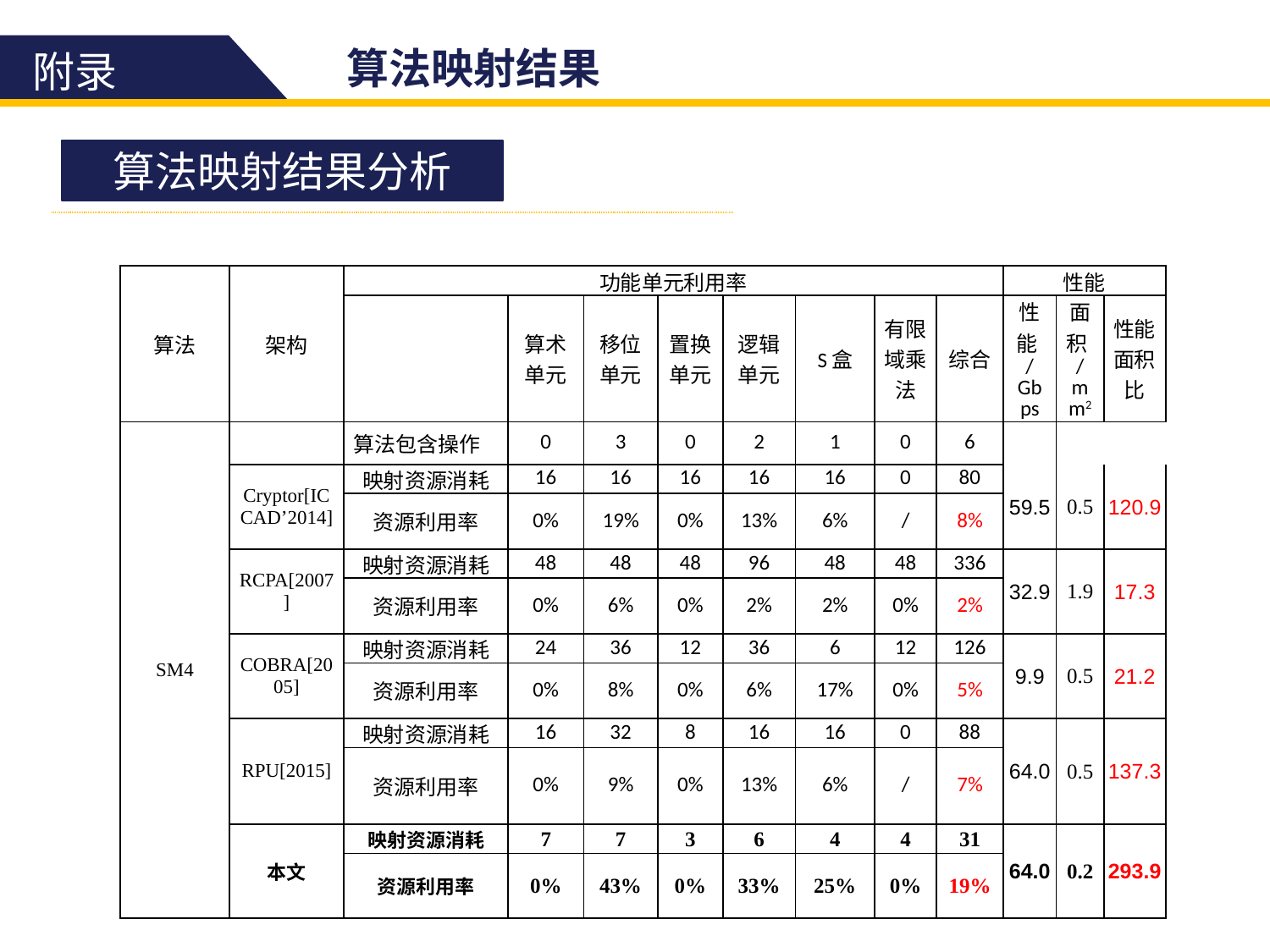

算法映射结果

附录

算法映射结果分析

| 算法 | 架构 | 功能单元利用率 |  |  |  |  |  |  |  | 性能 |  |  |
| --- | --- | --- | --- | --- | --- | --- | --- | --- | --- | --- | --- | --- |
|  |  |  | 算术单元 | 移位单元 | 置换单元 | 逻辑单元 | S盒 | 有限域乘法 | 综合 | 性能/Gbps | 面积/mm2 | 性能面积比 |
| SM4 |  | 算法包含操作 | 0 | 3 | 0 | 2 | 1 | 0 | 6 |  |  |  |
|  | Cryptor[ICCAD’2014] | 映射资源消耗 | 16 | 16 | 16 | 16 | 16 | 0 | 80 | 59.5 | 0.5 | 120.9 |
|  |  | 资源利用率 | 0% | 19% | 0% | 13% | 6% | / | 8% |  |  |  |
|  | RCPA[2007] | 映射资源消耗 | 48 | 48 | 48 | 96 | 48 | 48 | 336 | 32.9 | 1.9 | 17.3 |
|  |  | 资源利用率 | 0% | 6% | 0% | 2% | 2% | 0% | 2% |  |  |  |
|  | COBRA[2005] | 映射资源消耗 | 24 | 36 | 12 | 36 | 6 | 12 | 126 | 9.9 | 0.5 | 21.2 |
|  |  | 资源利用率 | 0% | 8% | 0% | 6% | 17% | 0% | 5% |  |  |  |
|  | RPU[2015] | 映射资源消耗 | 16 | 32 | 8 | 16 | 16 | 0 | 88 | 64.0 | 0.5 | 137.3 |
|  |  | 资源利用率 | 0% | 9% | 0% | 13% | 6% | / | 7% |  |  |  |
|  | 本文 | 映射资源消耗 | 7 | 7 | 3 | 6 | 4 | 4 | 31 | 64.0 | 0.2 | 293.9 |
|  |  | 资源利用率 | 0% | 43% | 0% | 33% | 25% | 0% | 19% |  |  |  |